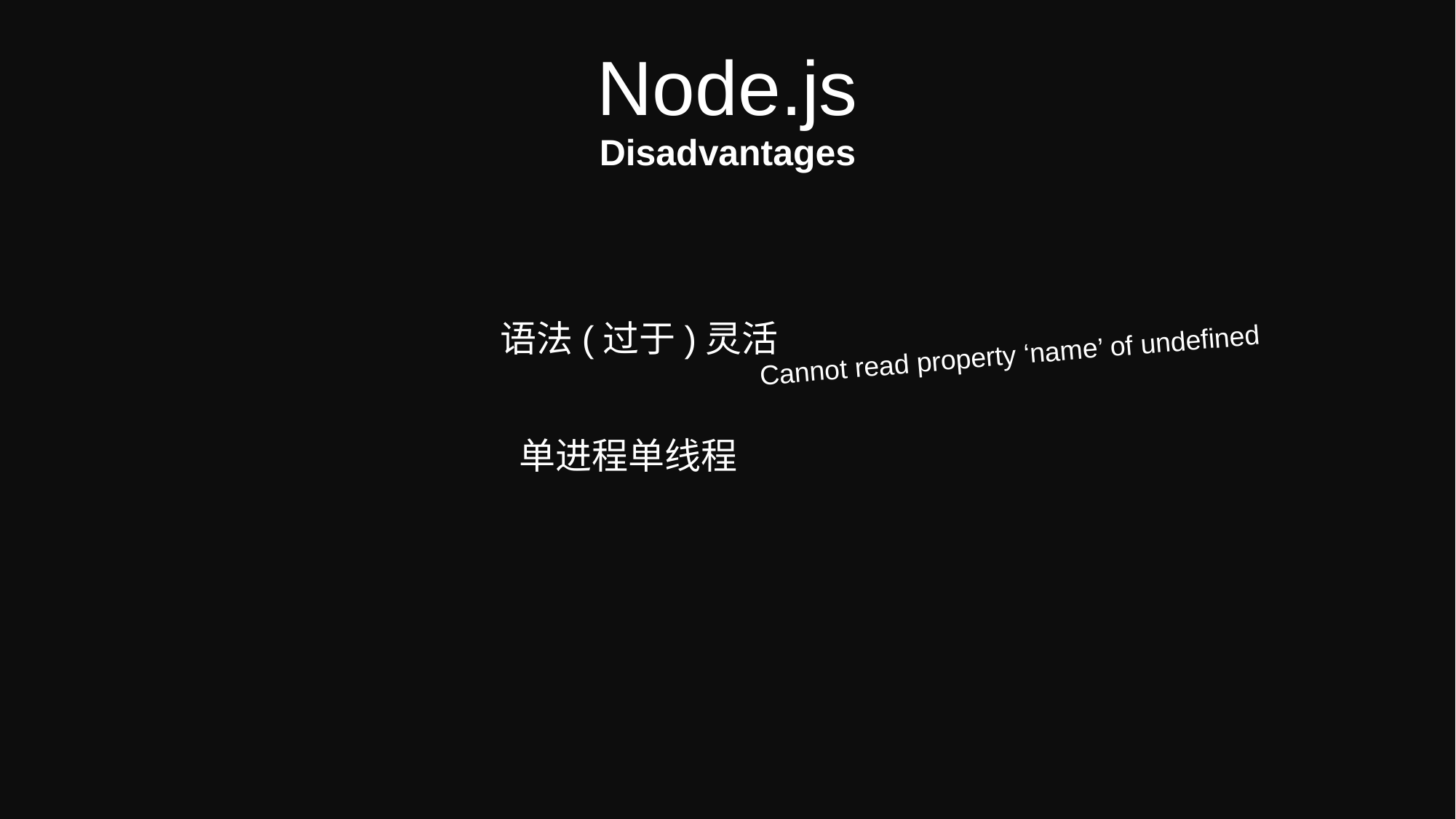

# Node.js
Disadvantages
语法(过于)灵活
Cannot read property ‘name’ of undefined
单进程单线程